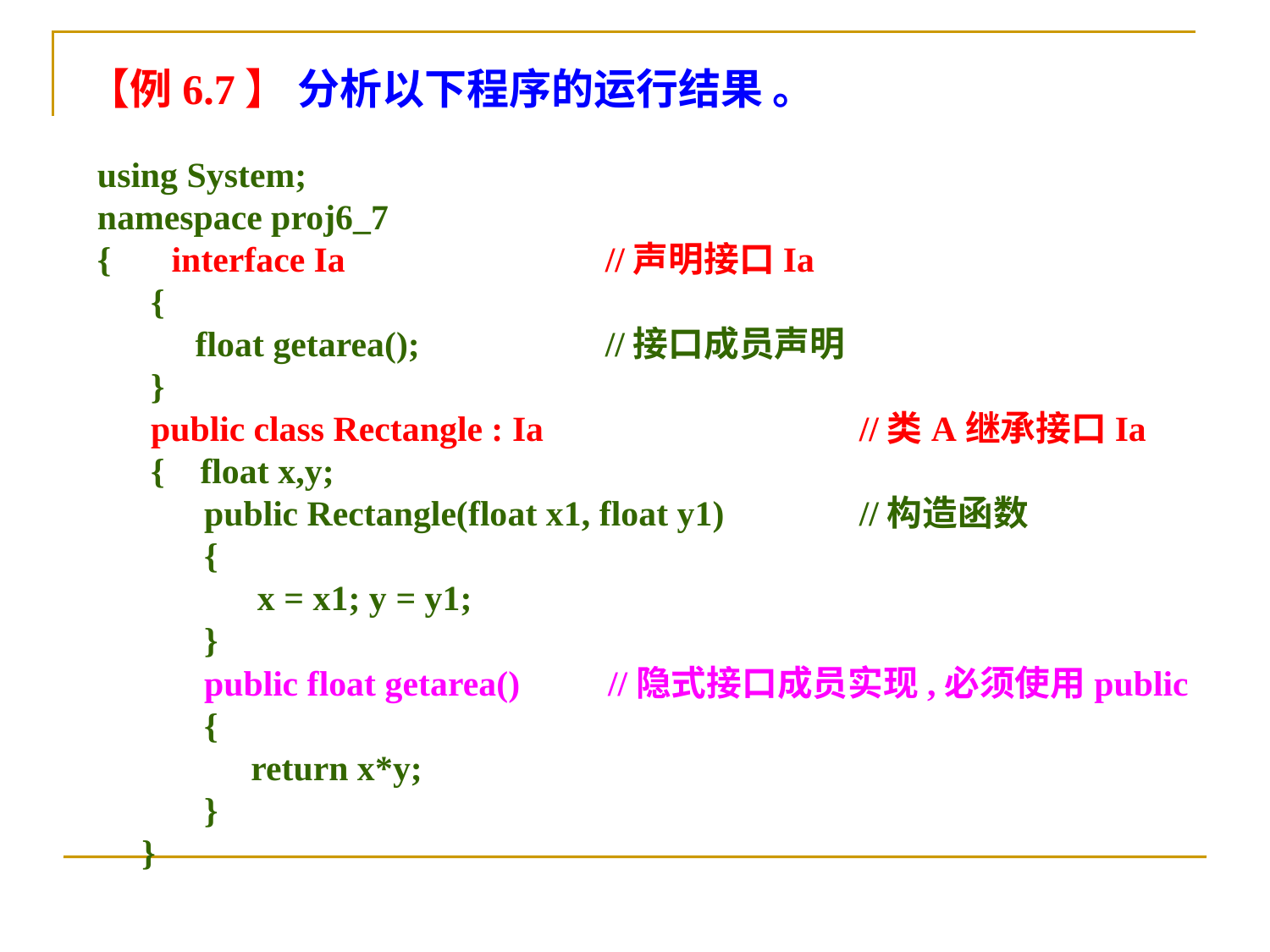

【例6.7】 分析以下程序的运行结果 。
using System;
namespace proj6_7
{　 interface Ia			//声明接口Ia
      {
           float getarea();		//接口成员声明
      }
      public class Rectangle : Ia　　		//类A继承接口Ia
      {    float x,y;
            public Rectangle(float x1, float y1)　　	//构造函数
            {
                  x = x1; y = y1;
            }
            public float getarea()　　//隐式接口成员实现,必须使用public
            {
            	   return x*y;
            }
     }